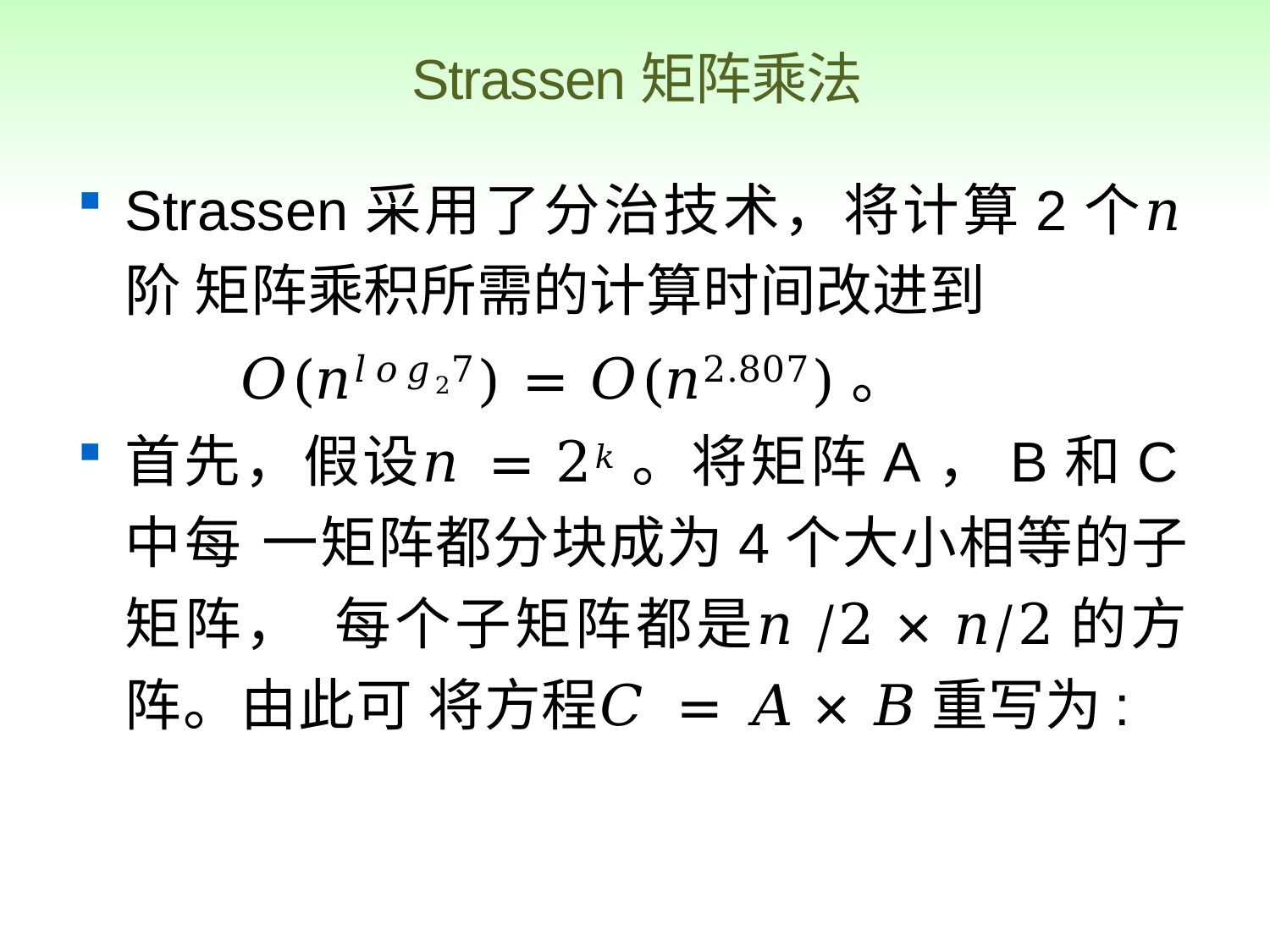

Strassen矩阵乘法

Strassen采用了分治技术，将计算2个𝑛阶 矩阵乘积所需的计算时间改进到
𝑂(𝑛𝑙𝑜𝑔27) = 𝑂(𝑛2.807)。
首先，假设𝑛 = 2𝑘。将矩阵A，B和C中每 一矩阵都分块成为4个大小相等的子矩阵，  每个子矩阵都是𝑛/2 × 𝑛/2的方阵。由此可 将方程𝐶 = 𝐴 × 𝐵重写为: